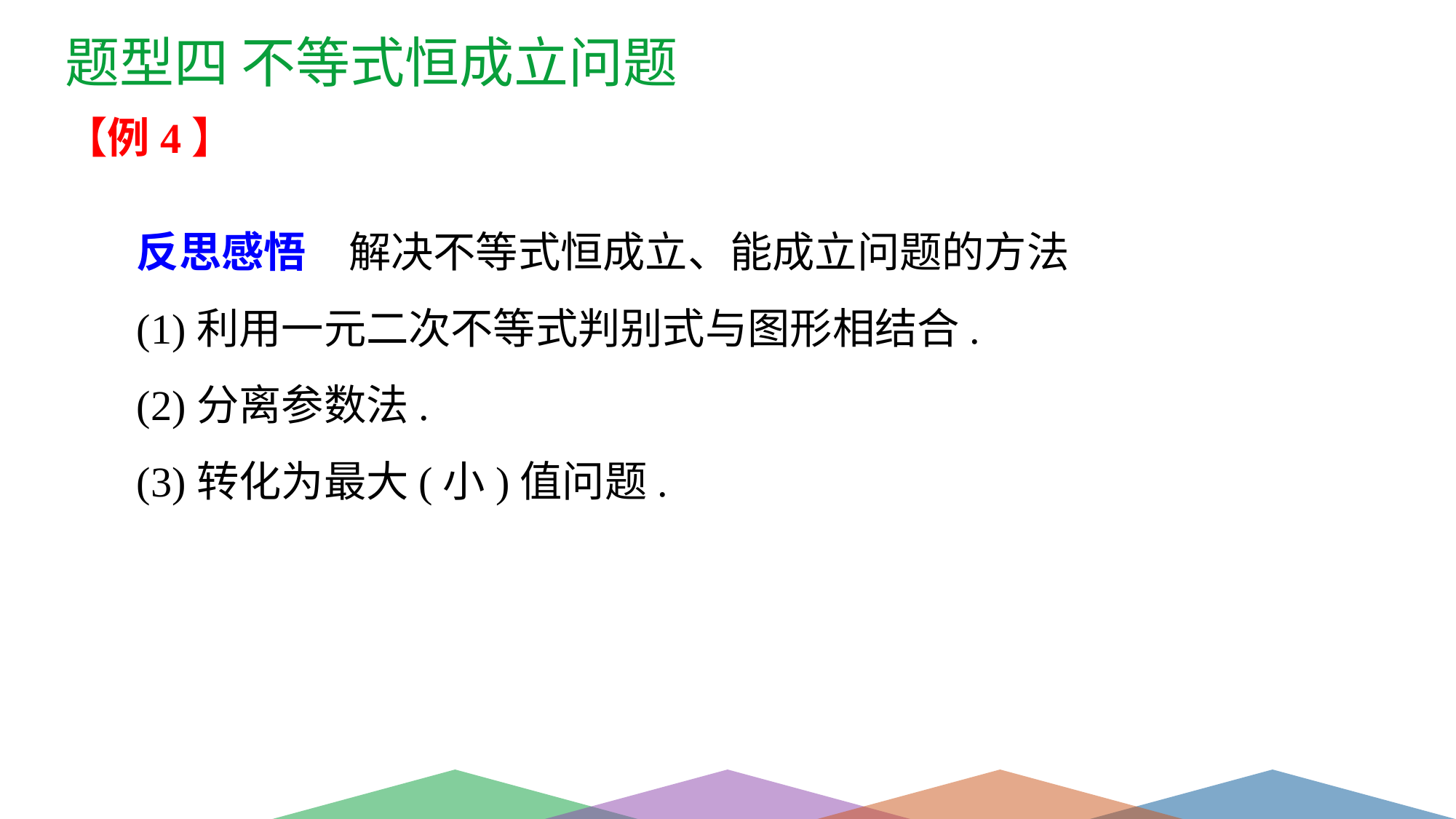

题型四 不等式恒成立问题
【例4】

反思感悟　解决不等式恒成立、能成立问题的方法
(1)利用一元二次不等式判别式与图形相结合.
(2)分离参数法.
(3)转化为最大(小)值问题.